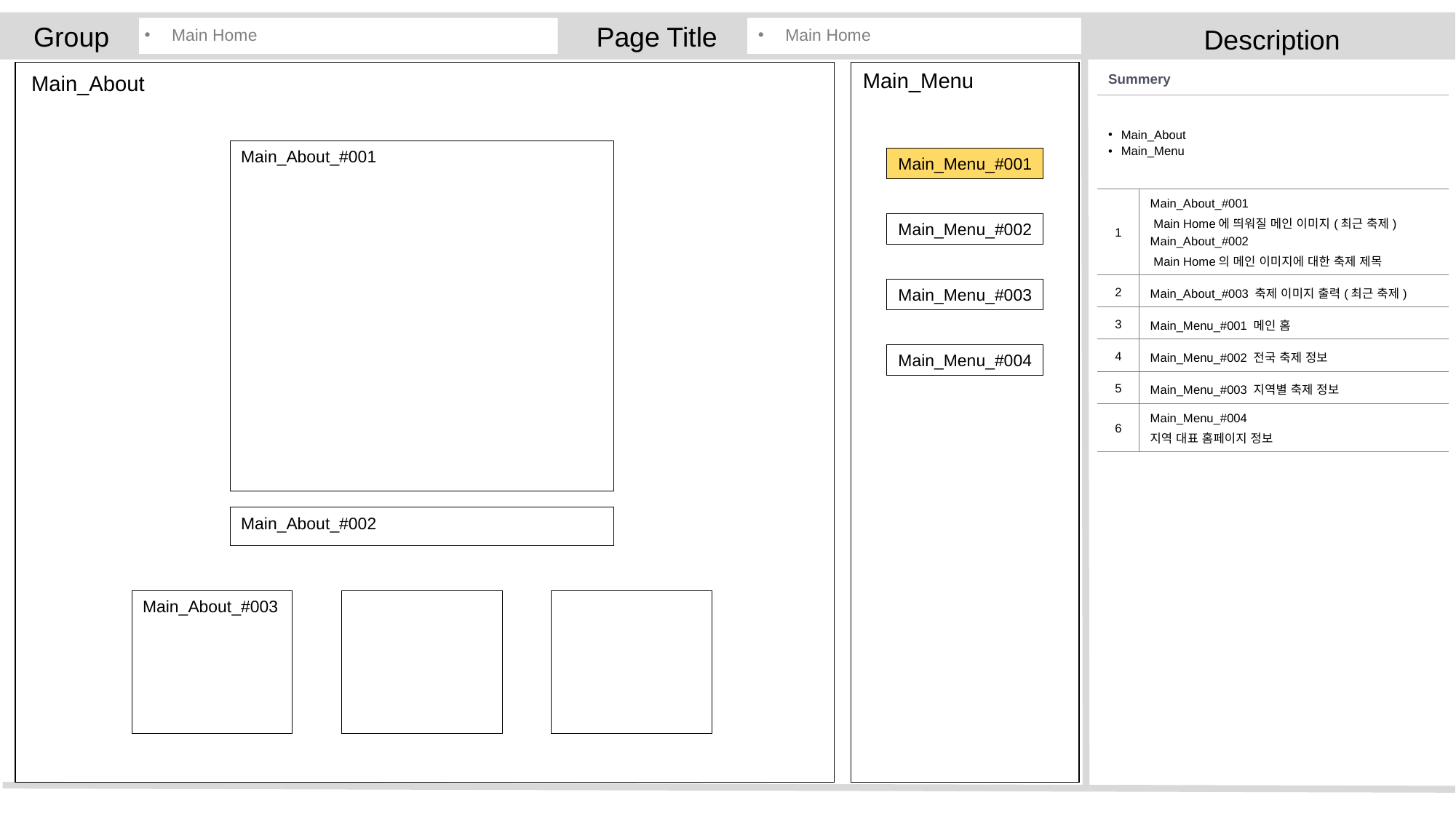

Group
Main Home
Page Title
Main Home
Description
Main_Menu

| Summery |  |
| --- | --- |
| Main\_About Main\_Menu |  |
| 1 | Main\_About\_#001 Main Home에 띄워질 메인 이미지(최근 축제) Main\_About\_#002 Main Home의 메인 이미지에 대한 축제 제목 |
| 2 | Main\_About\_#003 축제 이미지 출력(최근 축제) |
| 3 | Main\_Menu\_#001 메인 홈 |
| 4 | Main\_Menu\_#002 전국 축제 정보 |
| 5 | Main\_Menu\_#003 지역별 축제 정보 |
| 6 | Main\_Menu\_#004 지역 대표 홈페이지 정보 |
Main_About
Main_About_#001
Main_Menu_#001
Main_Menu_#002
Main_Menu_#003
Main_Menu_#004
Main_About_#002
Main_About_#003